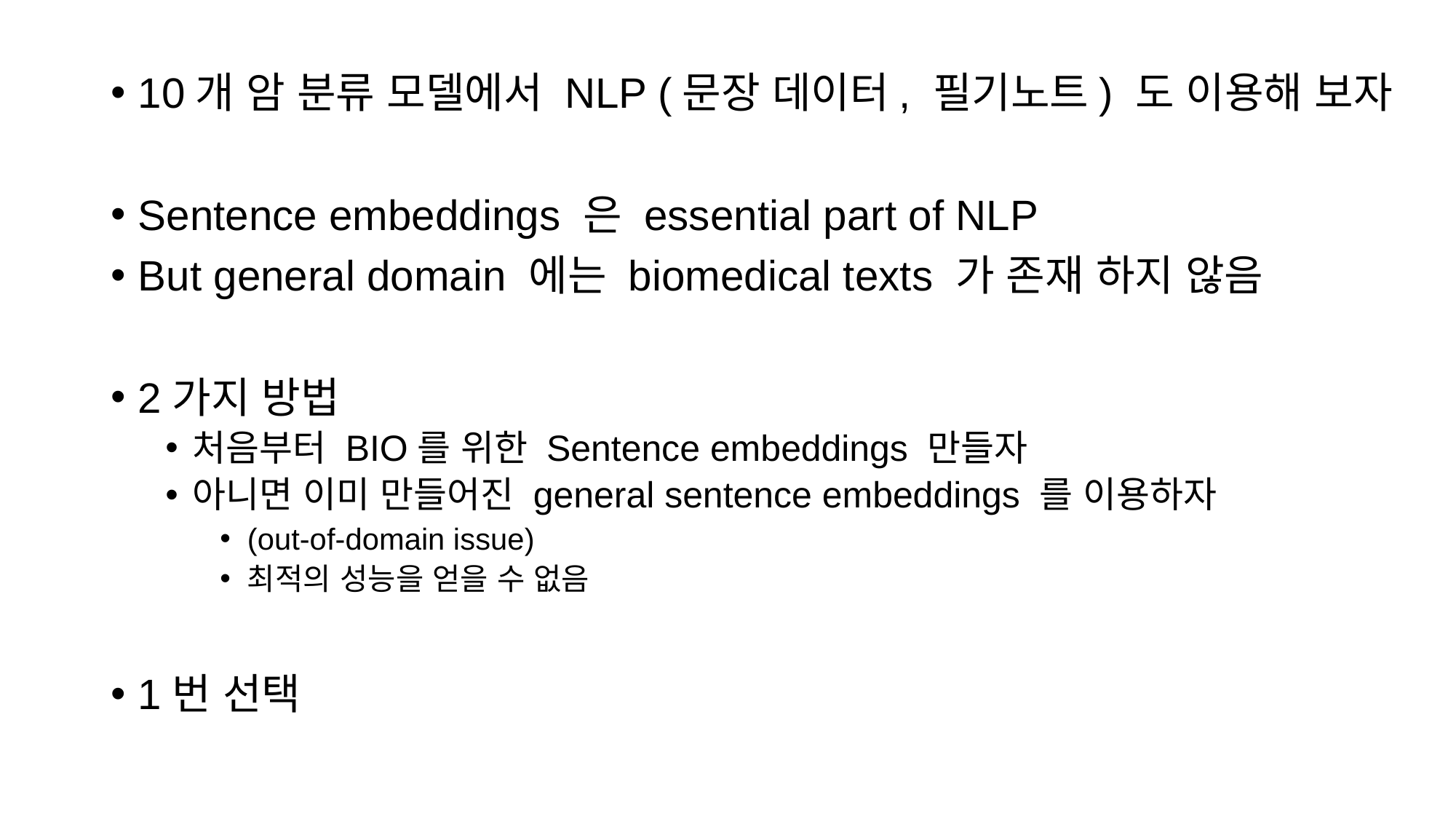

10개 암 분류 모델에서 NLP (문장 데이터, 필기노트) 도 이용해 보자

Sentence embeddings 은 essential part of NLP
But general domain 에는 biomedical texts 가 존재 하지 않음

2가지 방법
처음부터 BIO를 위한 Sentence embeddings 만들자
아니면 이미 만들어진 general sentence embeddings 를 이용하자
(out-of-domain issue)
최적의 성능을 얻을 수 없음

1번 선택